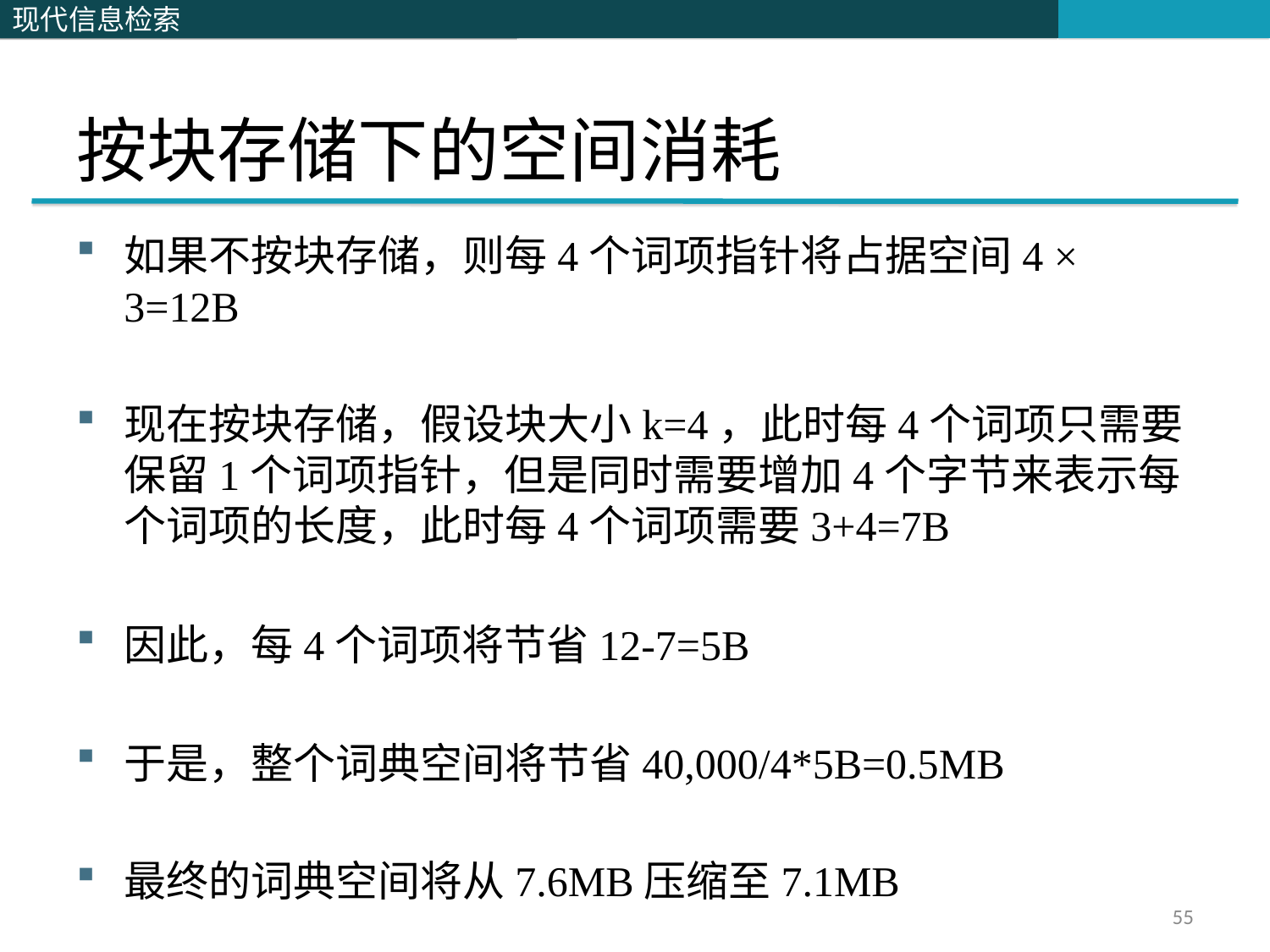

# 按块存储下的空间消耗
如果不按块存储，则每4个词项指针将占据空间4 × 3=12B

现在按块存储，假设块大小k=4，此时每4个词项只需要保留1个词项指针，但是同时需要增加4个字节来表示每个词项的长度，此时每4个词项需要3+4=7B

因此，每4个词项将节省12-7=5B

于是，整个词典空间将节省40,000/4*5B=0.5MB

最终的词典空间将从7.6MB压缩至7.1MB
55